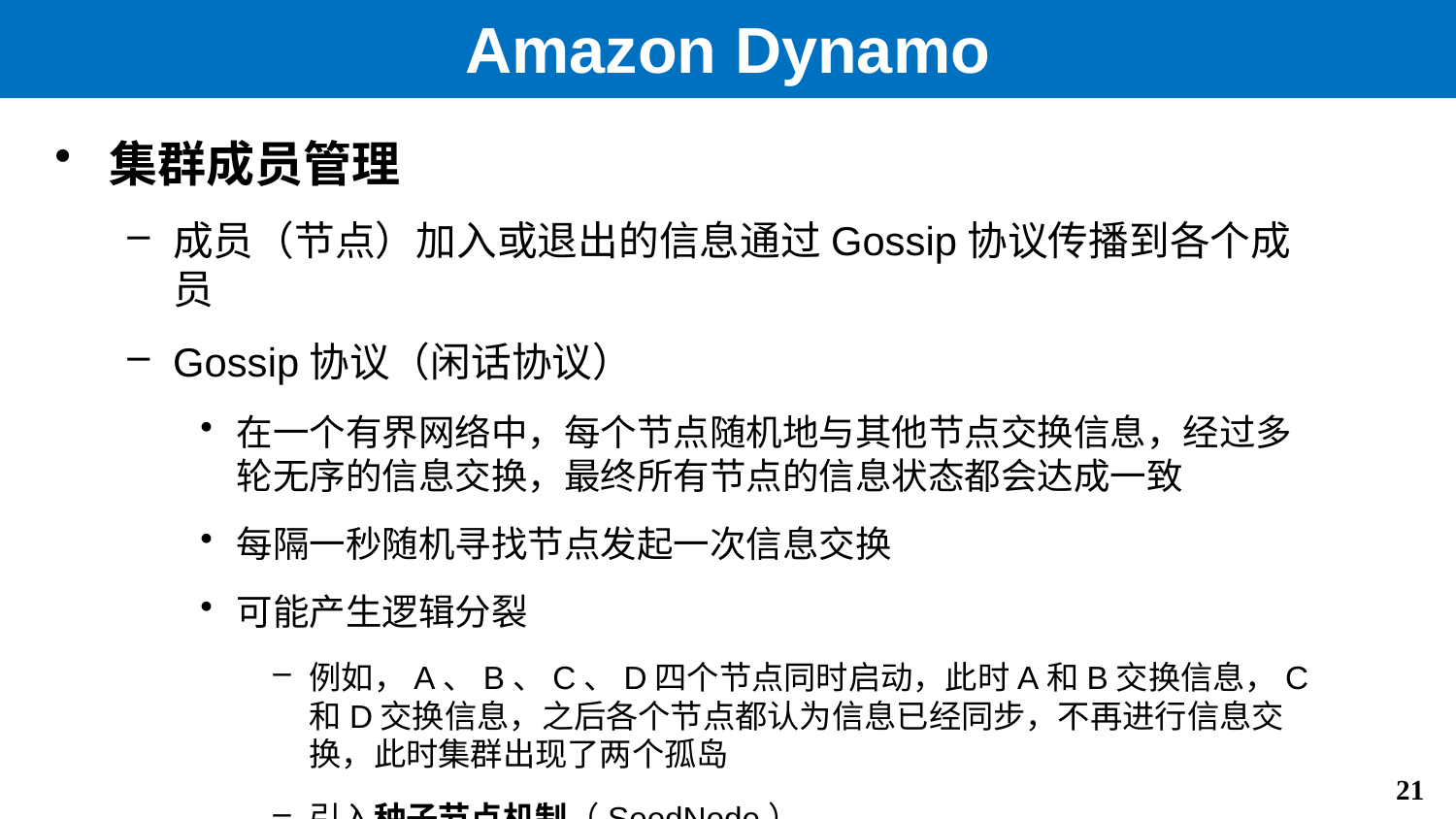

# Amazon Dynamo
集群成员管理
成员（节点）加入或退出的信息通过Gossip协议传播到各个成员
Gossip协议（闲话协议）
在一个有界网络中，每个节点随机地与其他节点交换信息，经过多轮无序的信息交换，最终所有节点的信息状态都会达成一致
每隔一秒随机寻找节点发起一次信息交换
可能产生逻辑分裂
例如，A、B、C、D四个节点同时启动，此时A和B交换信息，C和D交换信息，之后各个节点都认为信息已经同步，不再进行信息交换，此时集群出现了两个孤岛
引入种子节点机制（SeedNode）